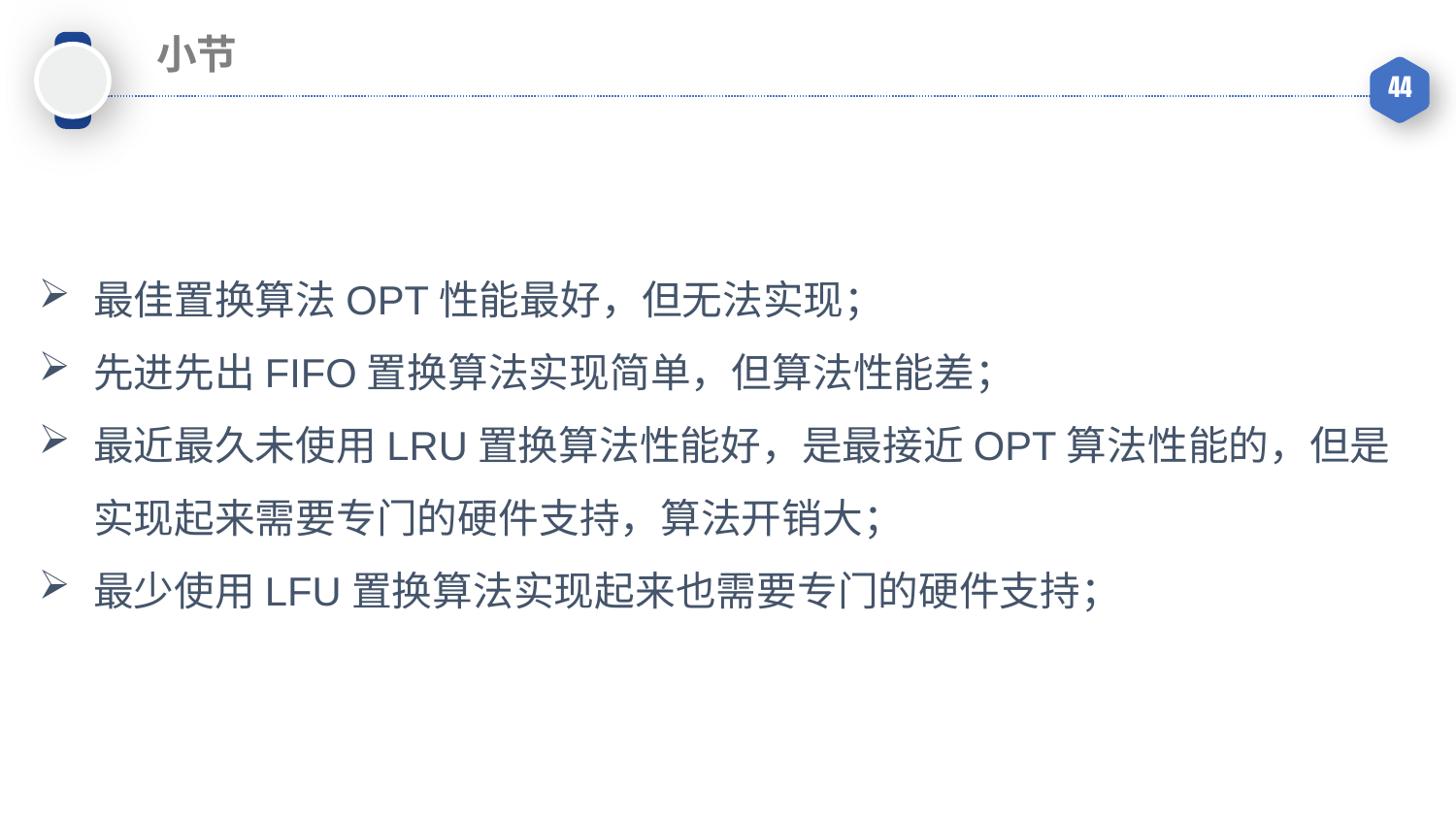

小节
最佳置换算法OPT性能最好，但无法实现；
先进先出FIFO置换算法实现简单，但算法性能差；
最近最久未使用LRU置换算法性能好，是最接近OPT算法性能的，但是实现起来需要专门的硬件支持，算法开销大；
最少使用LFU置换算法实现起来也需要专门的硬件支持；